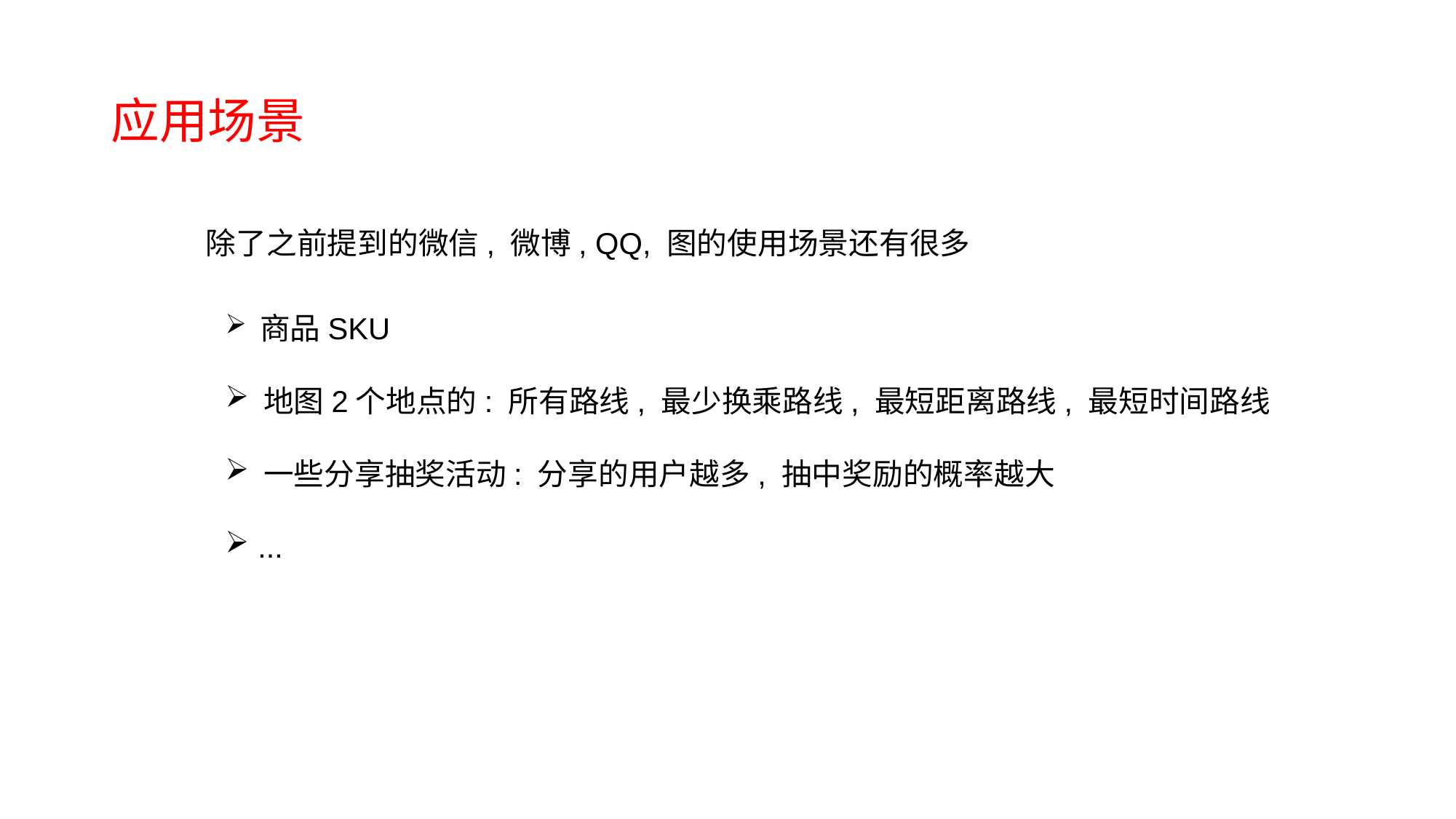

# 应用场景
除了之前提到的微信, 微博, QQ, 图的使用场景还有很多
 商品SKU

 地图2个地点的: 所有路线, 最少换乘路线, 最短距离路线, 最短时间路线

 一些分享抽奖活动: 分享的用户越多, 抽中奖励的概率越大

 ...